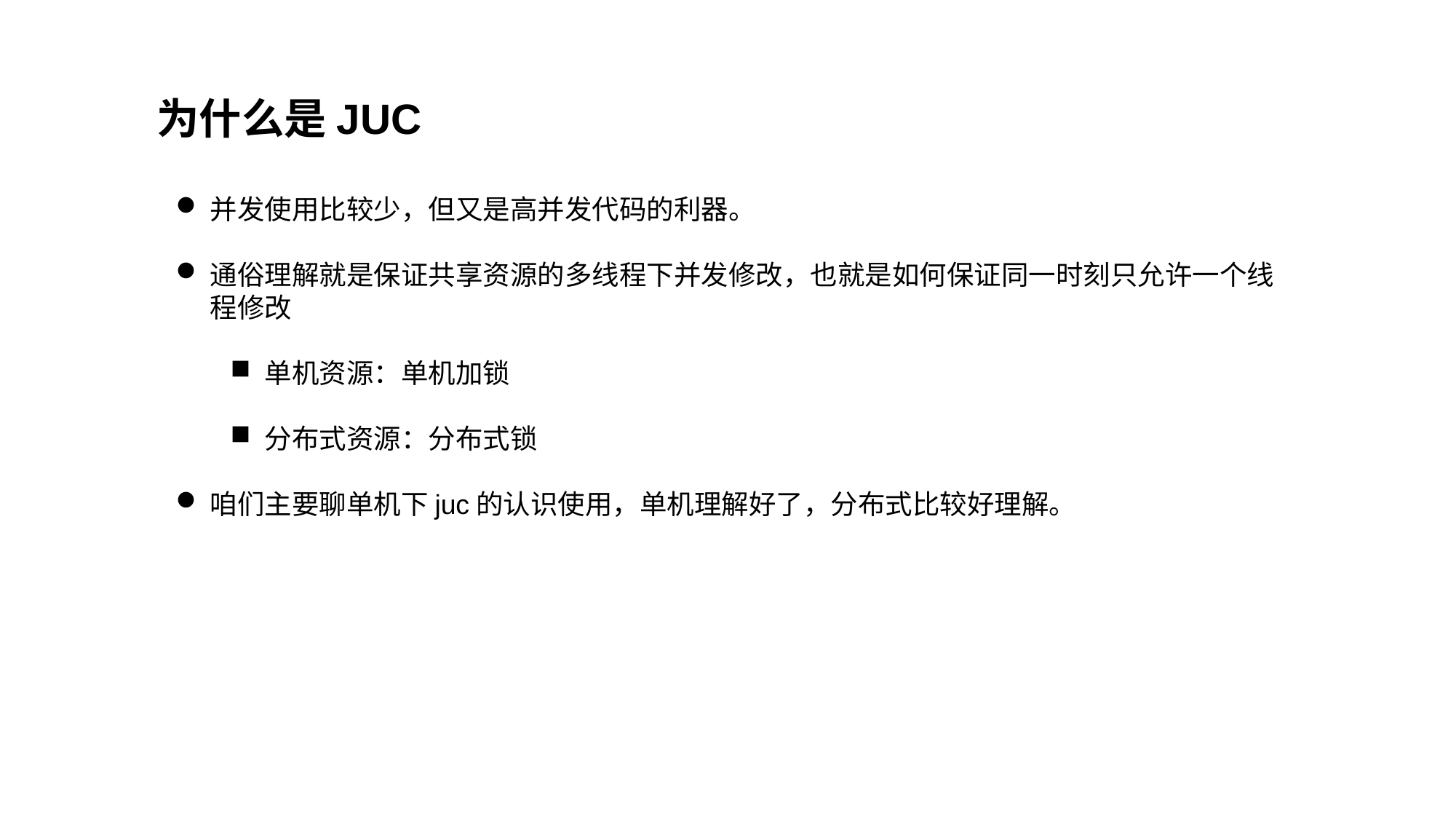

为什么是JUC
并发使用比较少，但又是高并发代码的利器。

通俗理解就是保证共享资源的多线程下并发修改，也就是如何保证同一时刻只允许一个线程修改

单机资源：单机加锁

分布式资源：分布式锁

咱们主要聊单机下juc的认识使用，单机理解好了，分布式比较好理解。